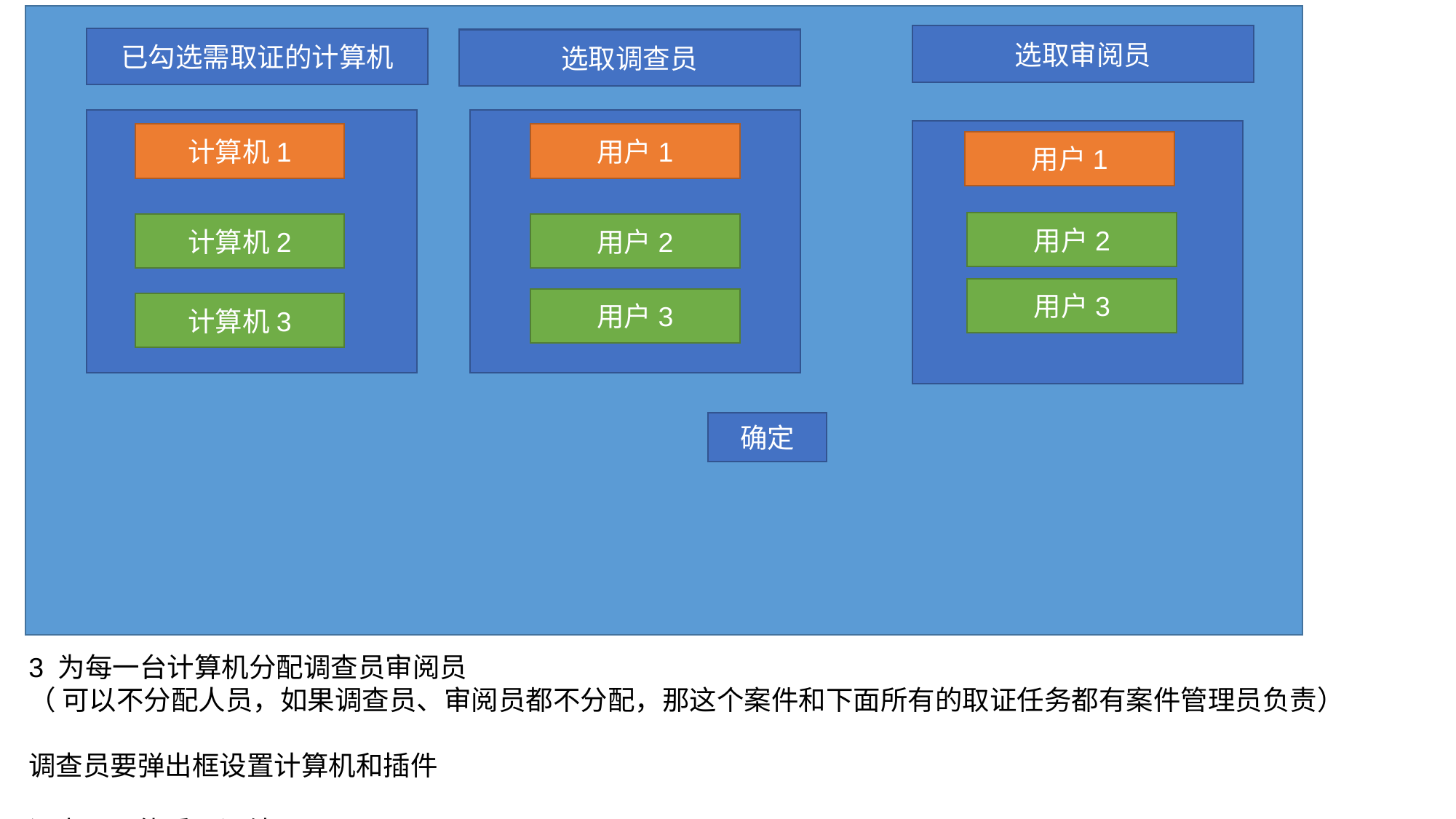

选取审阅员
已勾选需取证的计算机
选取调查员

计算机1
用户1
用户1
2 为每一台计算机添加插件
用户2
计算机2
用户2
用户3
用户3
计算机3
确定
3 为每一台计算机分配调查员审阅员
（ 可以不分配人员，如果调查员、审阅员都不分配，那这个案件和下面所有的取证任务都有案件管理员负责）

调查员要弹出框设置计算机和插件

调查员只能看取证结果
审阅员只能看计算机1